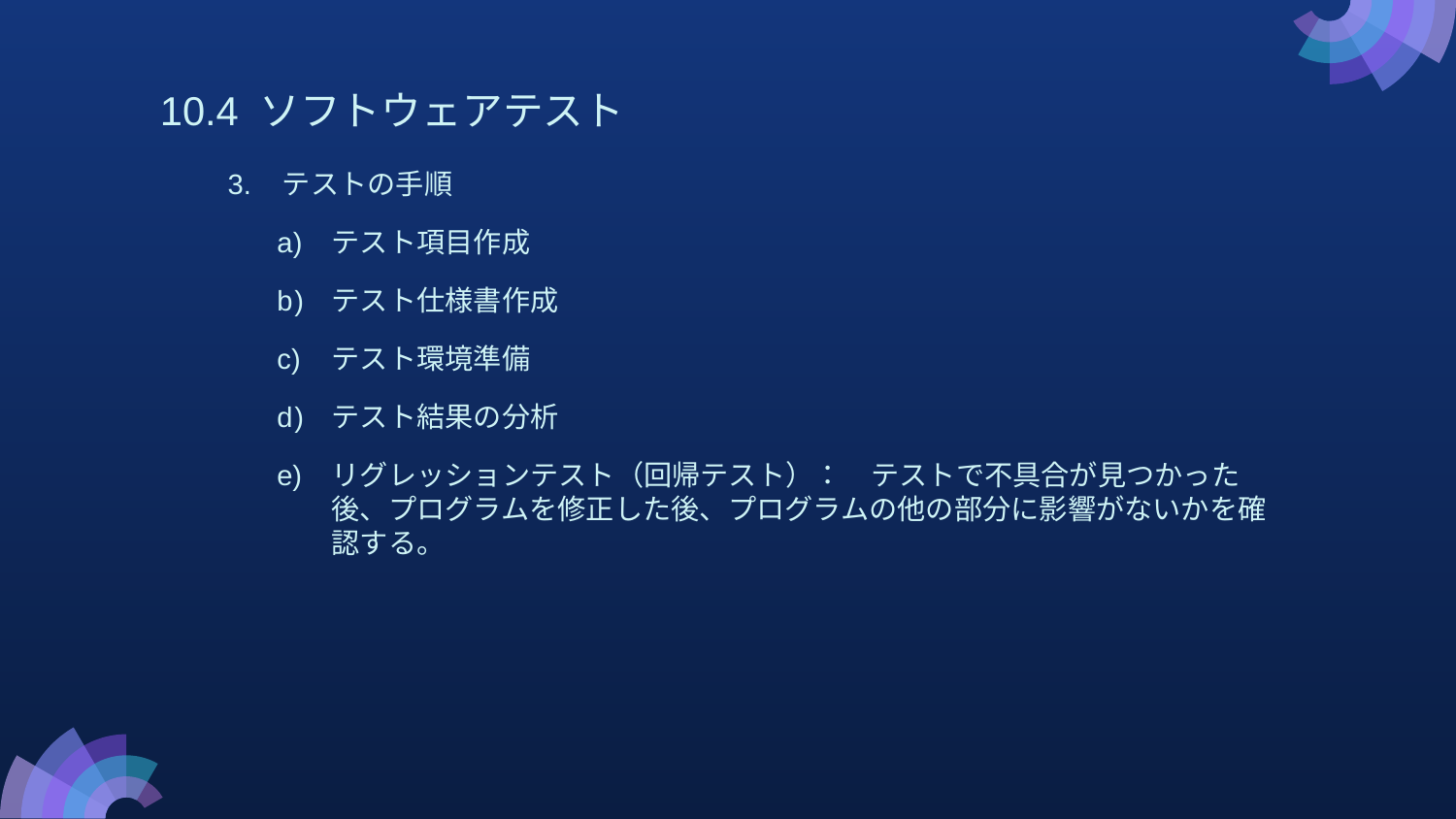

10.4 ソフトウェアテスト
テストの手順
テスト項目作成
テスト仕様書作成
テスト環境準備
テスト結果の分析
リグレッションテスト（回帰テスト）：　テストで不具合が見つかった後、プログラムを修正した後、プログラムの他の部分に影響がないかを確認する。